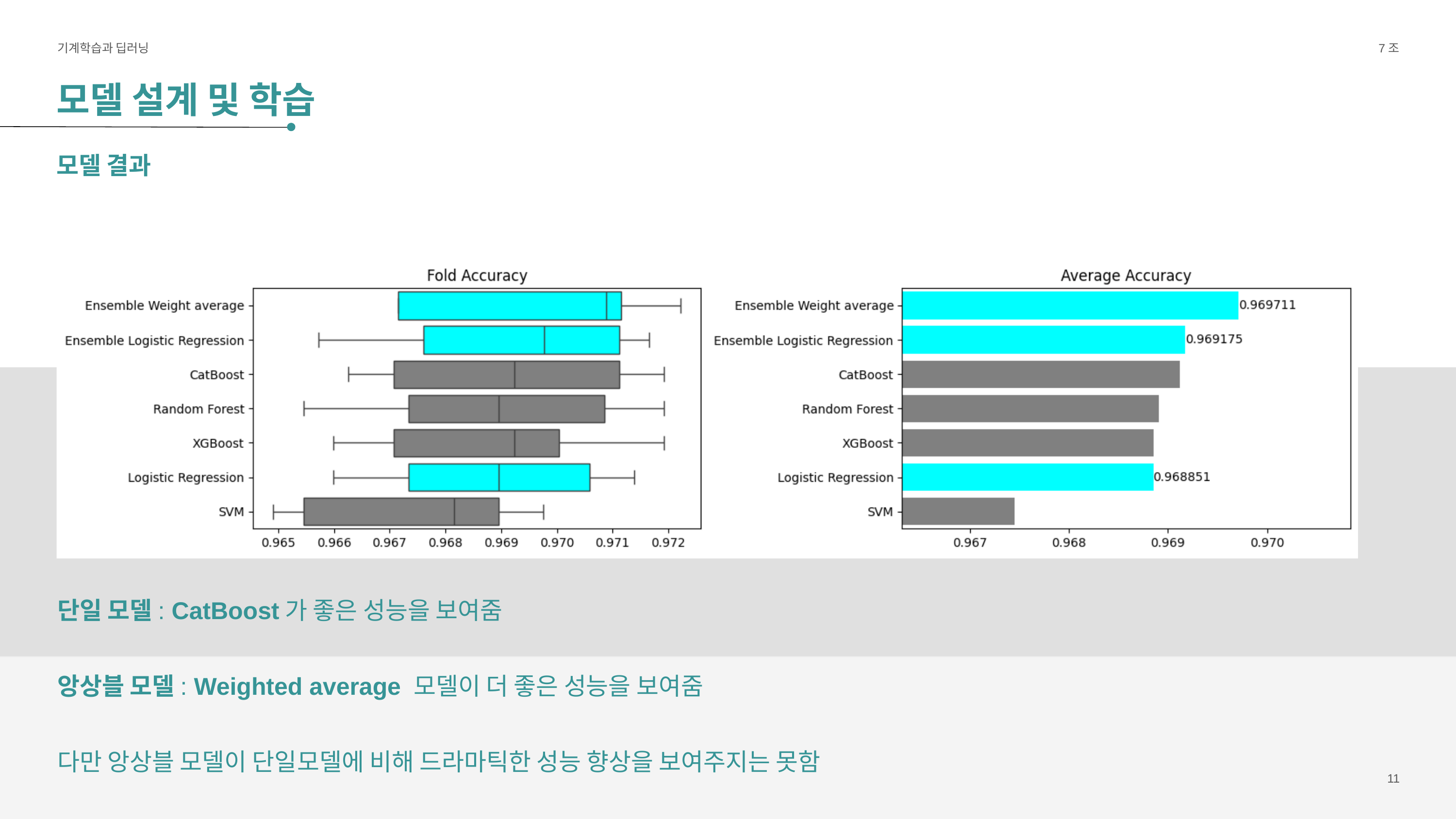

기계학습과 딥러닝
7조
모델 설계 및 학습

모델 결과

단일 모델: CatBoost가 좋은 성능을 보여줌

앙상블 모델: Weighted average 모델이 더 좋은 성능을 보여줌

다만 앙상블 모델이 단일모델에 비해 드라마틱한 성능 향상을 보여주지는 못함
11